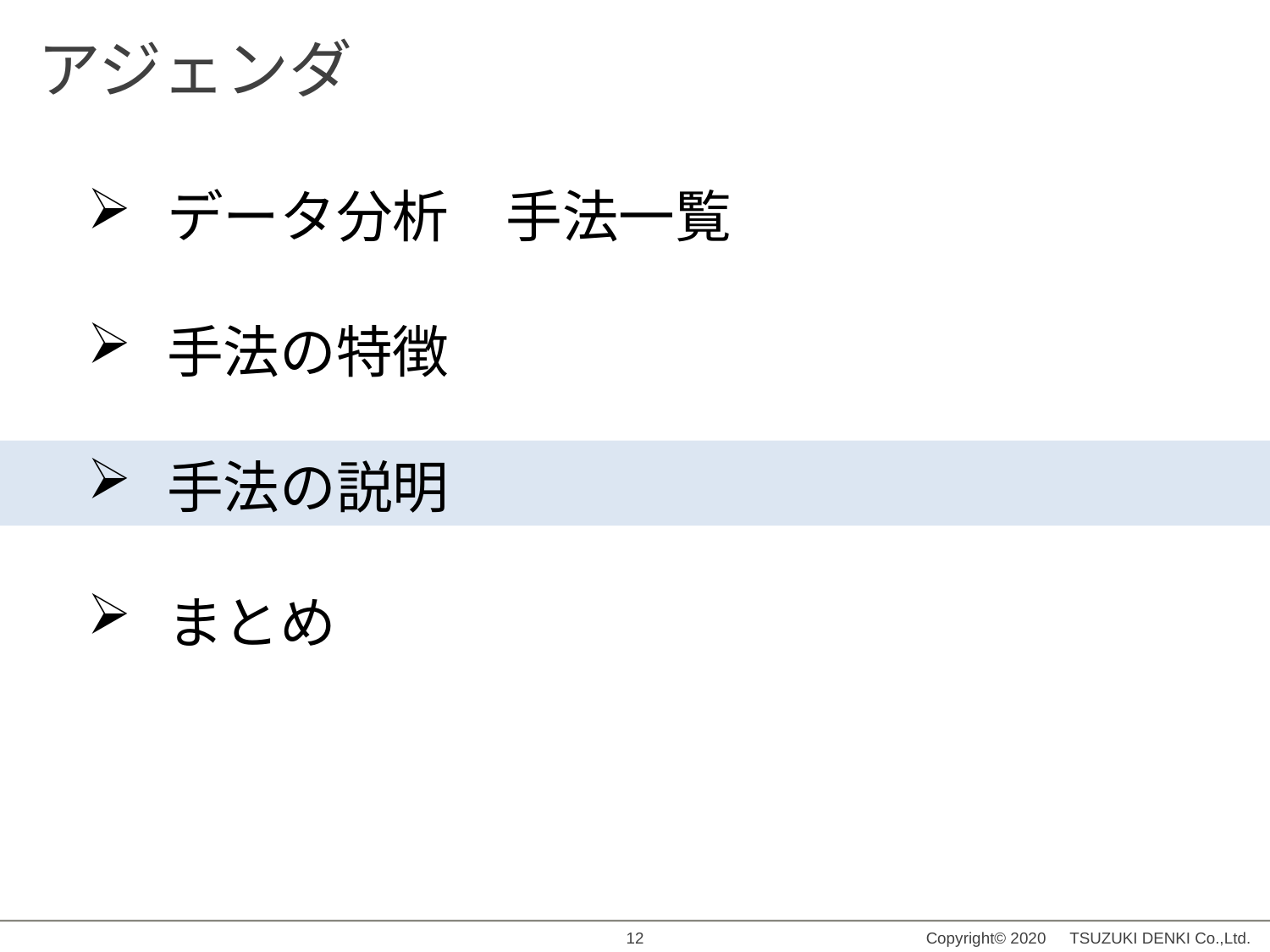

アジェンダ
データ分析　手法一覧

手法の特徴

手法の説明

まとめ

12
Copyright© 2020　TSUZUKI DENKI Co.,Ltd.